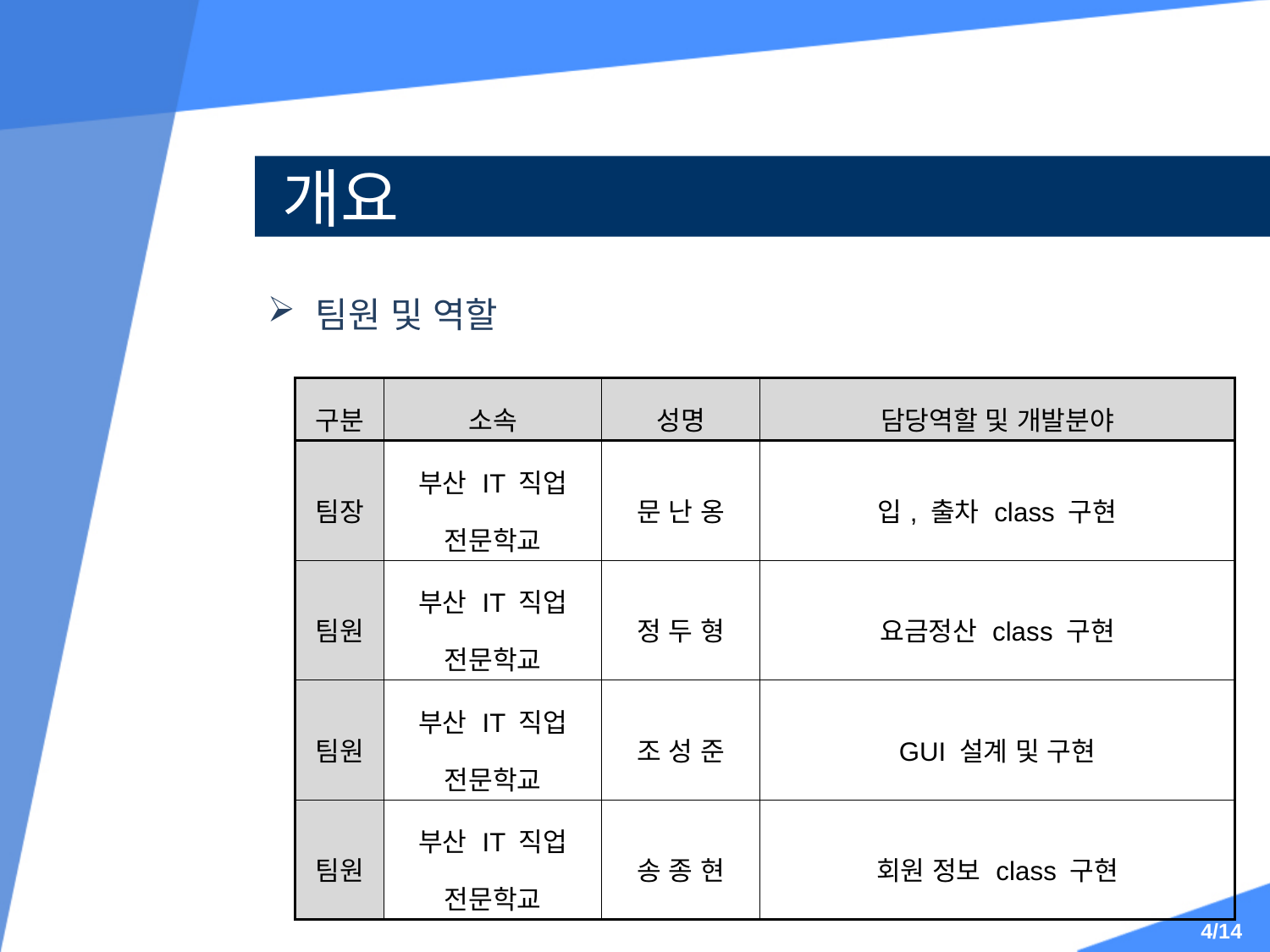

개요
팀원 및 역할
| 구분 | 소속 | 성명 | 담당역할 및 개발분야 |
| --- | --- | --- | --- |
| 팀장 | 부산 IT 직업 전문학교 | 문 난 옹 | 입, 출차 class 구현 |
| 팀원 | 부산 IT 직업 전문학교 | 정 두 형 | 요금정산 class 구현 |
| 팀원 | 부산 IT 직업 전문학교 | 조 성 준 | GUI 설계 및 구현 |
| 팀원 | 부산 IT 직업 전문학교 | 송 종 현 | 회원 정보 class 구현 |

4/14